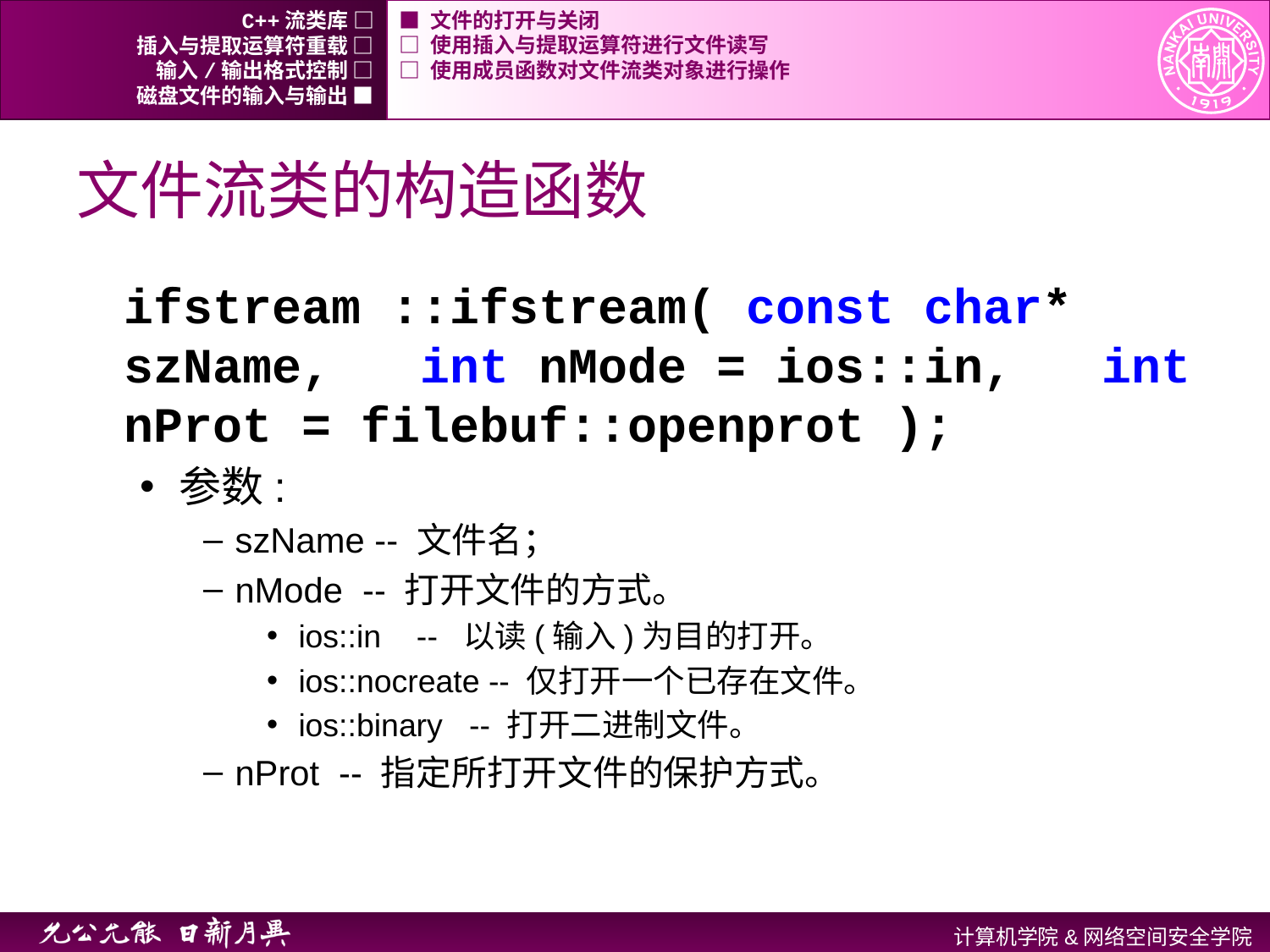

C++流类库 □
■ 文件的打开与关闭
插入与提取运算符重载 □
□ 使用插入与提取运算符进行文件读写
输入/输出格式控制 □
□ 使用成员函数对文件流类对象进行操作
磁盘文件的输入与输出 ■
# 文件流类的构造函数
ifstream ::ifstream( const char* szName,   int nMode = ios::in,   int nProt = filebuf::openprot );
参数:
szName -- 文件名；
nMode  -- 打开文件的方式。
ios::in    --  以读(输入)为目的打开。
ios::nocreate -- 仅打开一个已存在文件。
ios::binary   -- 打开二进制文件。
nProt  -- 指定所打开文件的保护方式。